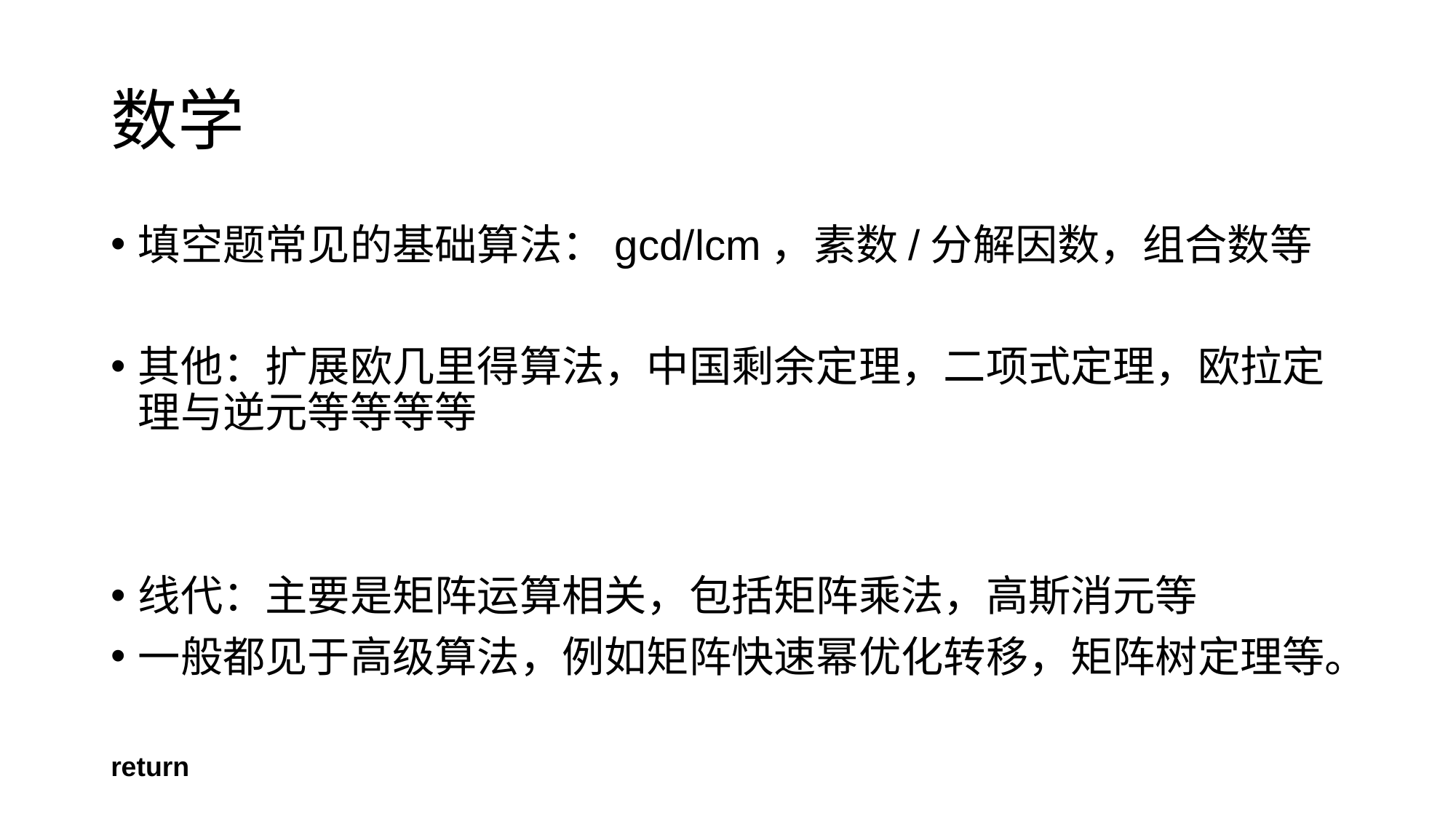

# 数学
填空题常见的基础算法：gcd/lcm，素数/分解因数，组合数等

其他：扩展欧几里得算法，中国剩余定理，二项式定理，欧拉定理与逆元等等等等

线代：主要是矩阵运算相关，包括矩阵乘法，高斯消元等
一般都见于高级算法，例如矩阵快速幂优化转移，矩阵树定理等。

return